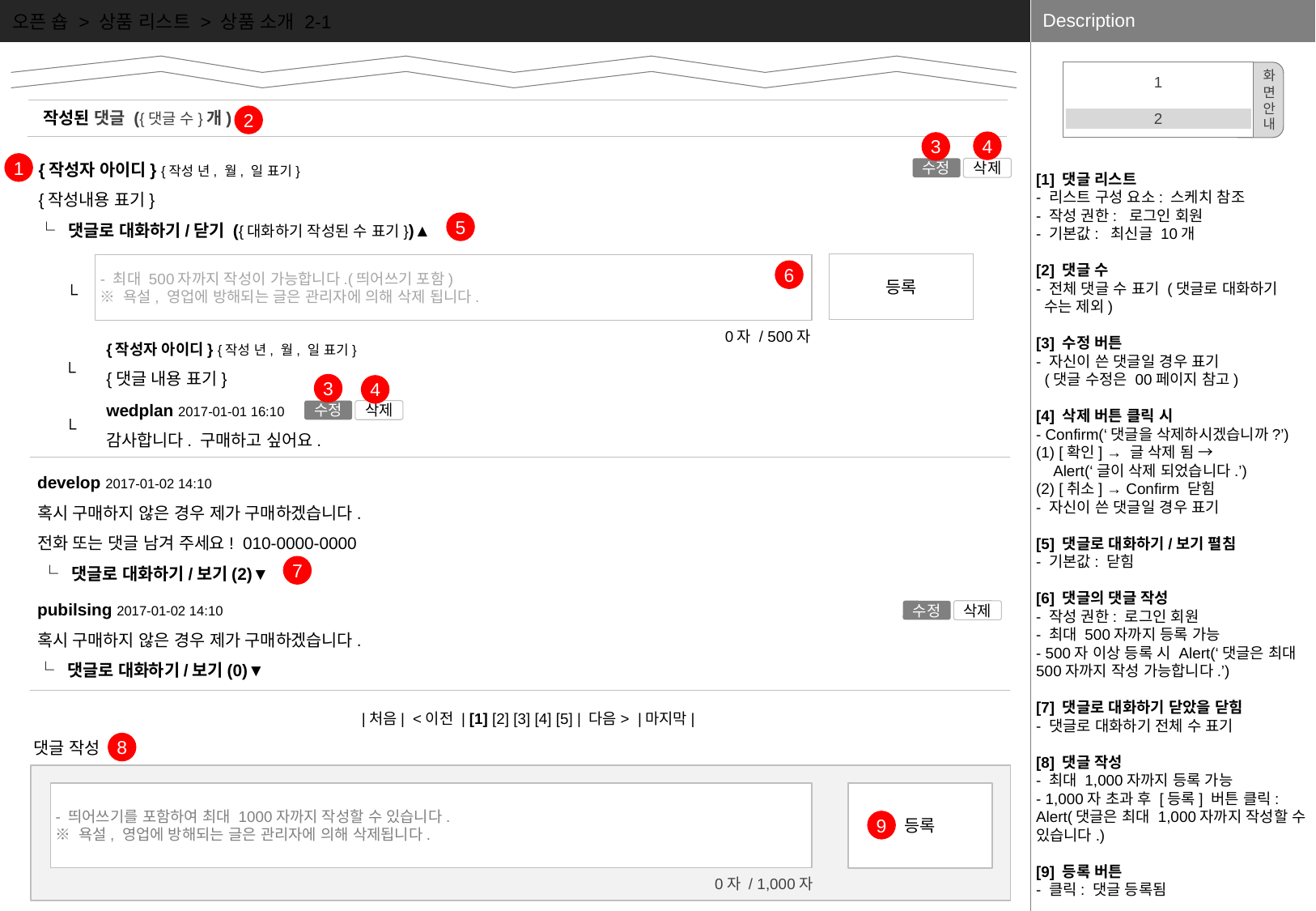

오픈 숍 > 상품 리스트 > 상품 소개 2-1

[1] 댓글 리스트
- 리스트 구성 요소: 스케치 참조
- 작성 권한:  로그인 회원
- 기본값:  최신글 10개

[2] 댓글 수
- 전체 댓글 수 표기 (댓글로 대화하기
 수는 제외)

[3] 수정 버튼
- 자신이 쓴 댓글일 경우 표기
  (댓글 수정은 00페이지 참고)

[4] 삭제 버튼 클릭 시
- Confirm(‘댓글을 삭제하시겠습니까?’)
(1) [확인] → 글 삭제 됨 →
    Alert(‘글이 삭제 되었습니다.’)
(2) [취소] → Confirm 닫힘
- 자신이 쓴 댓글일 경우 표기

[5] 댓글로 대화하기/보기 펼침
- 기본값: 닫힘

[6] 댓글의 댓글 작성
- 작성 권한: 로그인 회원
- 최대 500자까지 등록 가능
- 500자 이상 등록 시 Alert(‘댓글은 최대 500자까지 작성 가능합니다.’)

[7] 댓글로 대화하기 닫았을 닫힘
- 댓글로 대화하기 전체 수 표기

[8] 댓글 작성
- 최대 1,000자까지 등록 가능
- 1,000자 초과 후 [등록] 버튼 클릭: Alert(댓글은 최대 1,000자까지 작성할 수 있습니다.)

[9] 등록 버튼
- 클릭: 댓글 등록됨

1

2
화
면
안
내

작성된 댓글 ({댓글 수}개)
2
4
3
{작성자 아이디} {작성 년, 월, 일 표기}
{작성내용 표기}
└  댓글로 대화하기/닫기 ({대화하기 작성된 수 표기})▲
1
수정
삭제
5
등록
- 최대 500자까지 작성이 가능합니다.(띄어쓰기 포함)
※ 욕설, 영업에 방해되는 글은 관리자에 의해 삭제 됩니다.
6
└
0자 / 500자
{작성자 아이디} {작성 년, 월, 일 표기}
{댓글 내용 표기}
└
3
4
wedplan 2017-01-01 16:10
감사합니다. 구매하고 싶어요.
수정
삭제
└
develop 2017-01-02 14:10
혹시 구매하지 않은 경우 제가 구매하겠습니다.
전화 또는 댓글 남겨 주세요!  010-0000-0000
 └  댓글로 대화하기/보기(2)▼
7
pubilsing 2017-01-02 14:10
혹시 구매하지 않은 경우 제가 구매하겠습니다.
└  댓글로 대화하기/보기(0)▼
수정
삭제
|처음|  <이전 | [1] [2] [3] [4] [5] | 다음>  |마지막|
댓글 작성
8

- 띄어쓰기를 포함하여 최대 1000자까지 작성할 수 있습니다.
※ 욕설, 영업에 방해되는 글은 관리자에 의해 삭제됩니다.
등록
9
0자 / 1,000자